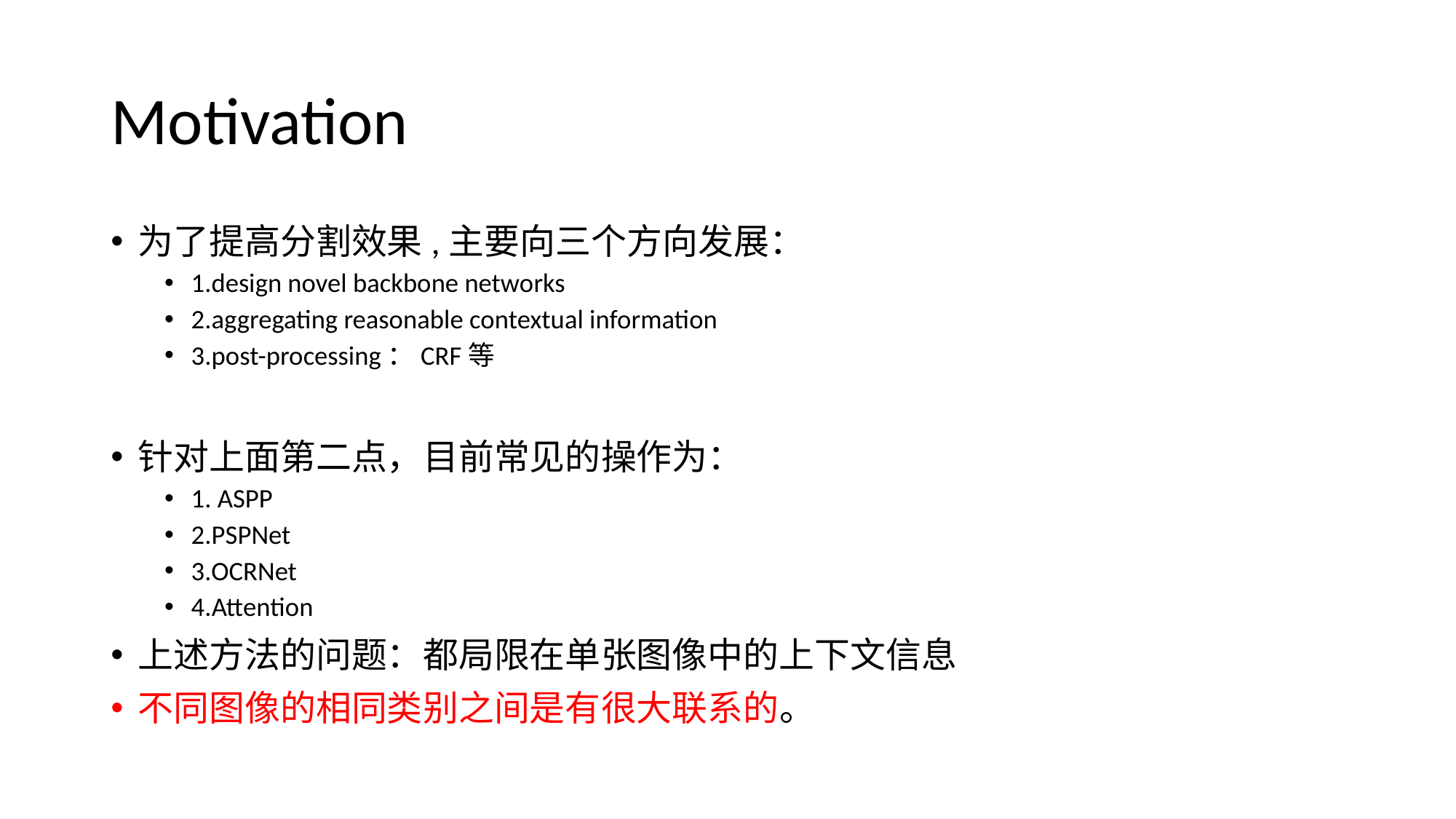

# Motivation
为了提高分割效果,主要向三个方向发展：
1.design novel backbone networks
2.aggregating reasonable contextual information
3.post-processing：CRF等

针对上面第二点，目前常见的操作为：
1. ASPP
2.PSPNet
3.OCRNet
4.Attention
上述方法的问题：都局限在单张图像中的上下文信息
不同图像的相同类别之间是有很大联系的。